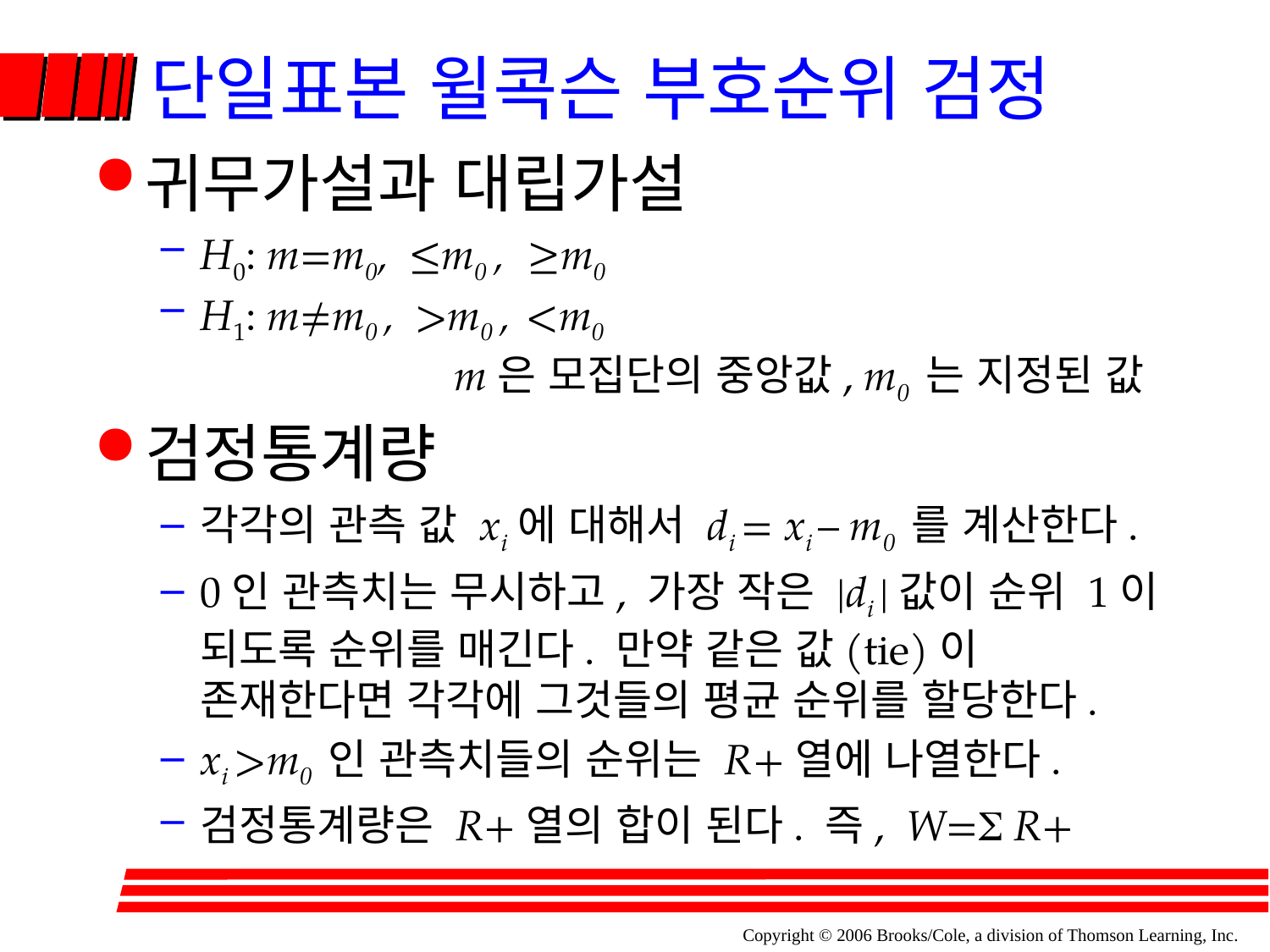

# 단일표본 윌콕슨 부호순위 검정
귀무가설과 대립가설
H0: m=m0,  ≤m0 ,    ≥m0
H1: m≠m0 ,  >m0 ,  <m0
			m은 모집단의 중앙값, m0 는 지정된 값
검정통계량
각각의 관측 값 xi에 대해서 di = xi – m0 를 계산한다.
0인 관측치는 무시하고, 가장 작은 |di |값이 순위 1이 되도록 순위를 매긴다. 만약 같은 값(tie)이 존재한다면 각각에 그것들의 평균 순위를 할당한다.
xi >m0 인 관측치들의 순위는 R+열에 나열한다.
검정통계량은 R+열의 합이 된다. 즉,  W=Σ R+